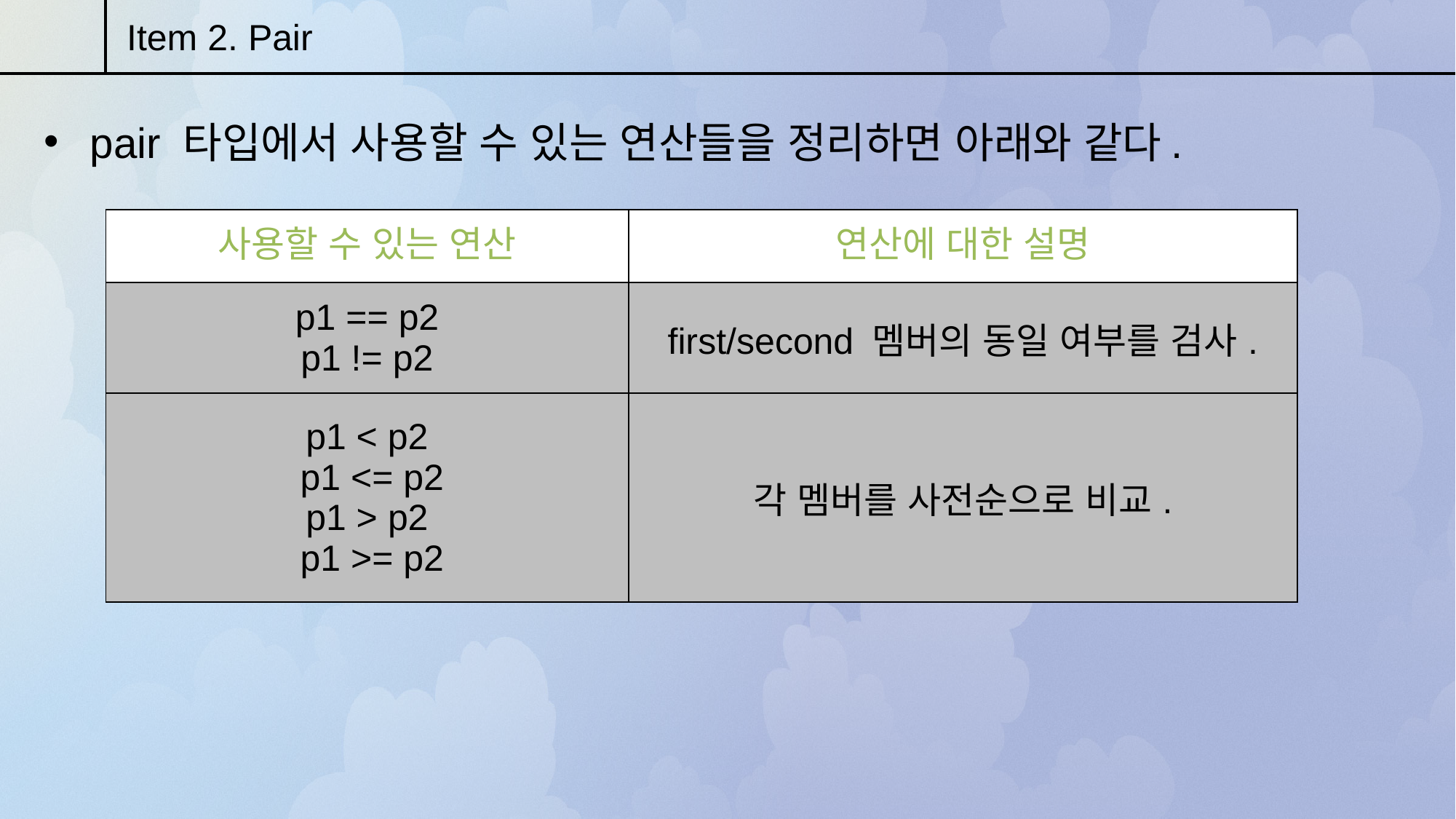

Item 2. Pair
 pair 타입에서 사용할 수 있는 연산들을 정리하면 아래와 같다.
| 사용할 수 있는 연산 | 연산에 대한 설명 |
| --- | --- |
| p1 == p2 p1 != p2 | first/second 멤버의 동일 여부를 검사. |
| p1 < p2 p1 <= p2 p1 > p2 p1 >= p2 | 각 멤버를 사전순으로 비교. |